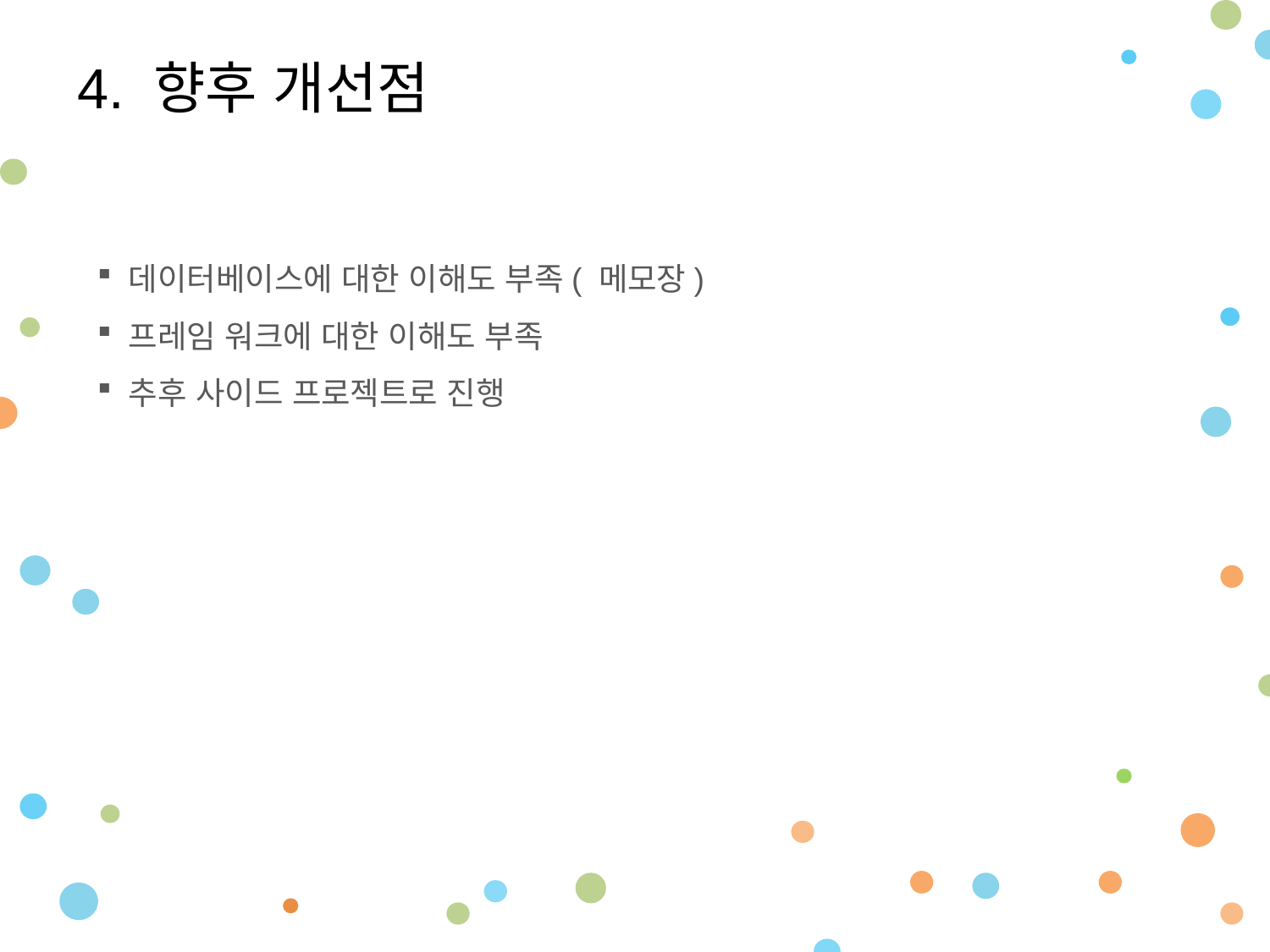

4. 향후 개선점

 데이터베이스에 대한 이해도 부족( 메모장)
 프레임 워크에 대한 이해도 부족
 추후 사이드 프로젝트로 진행